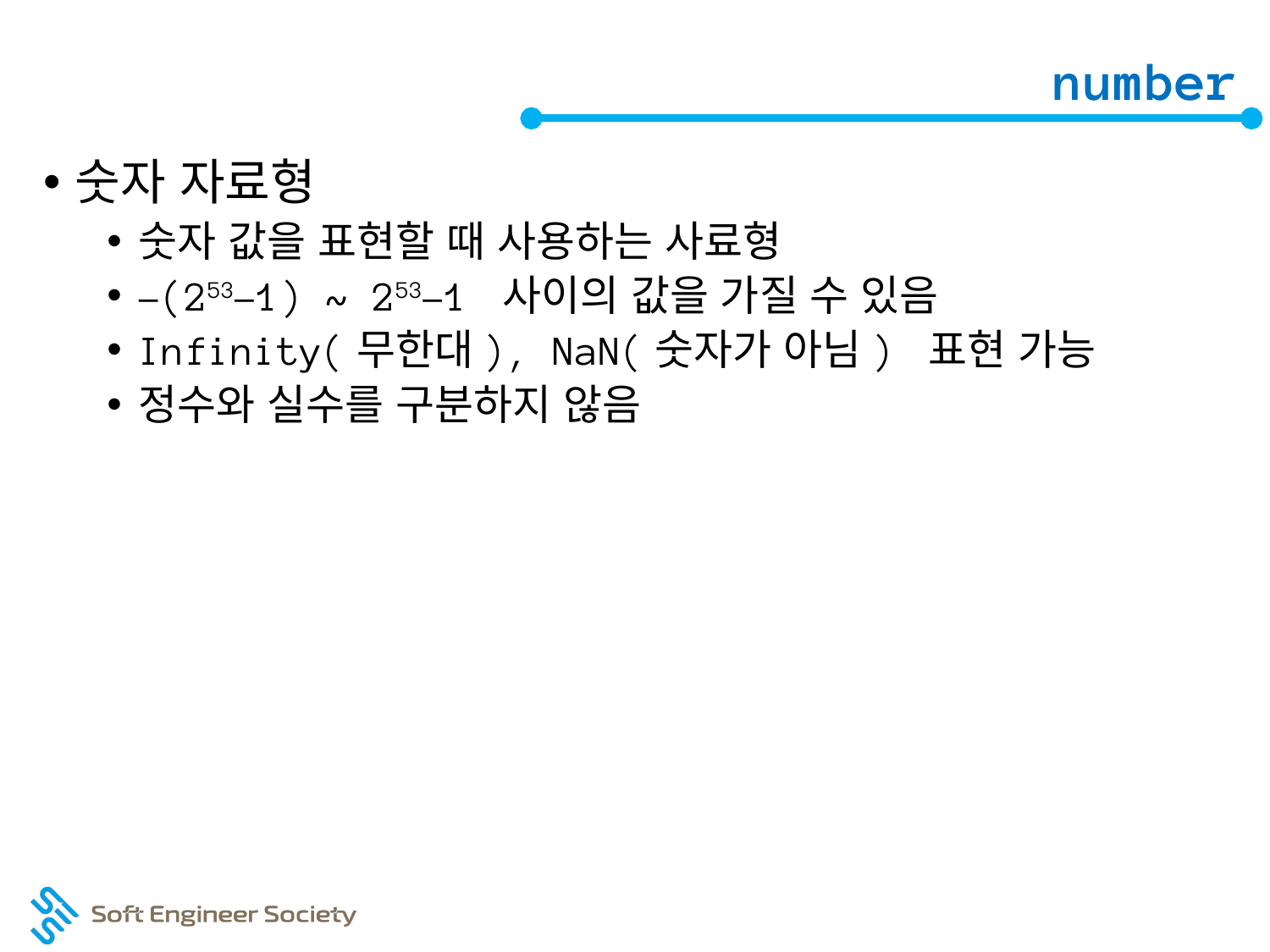

# number
숫자 자료형
숫자 값을 표현할 때 사용하는 사료형
-(253-1) ~ 253-1 사이의 값을 가질 수 있음
Infinity(무한대), NaN(숫자가 아님) 표현 가능
정수와 실수를 구분하지 않음